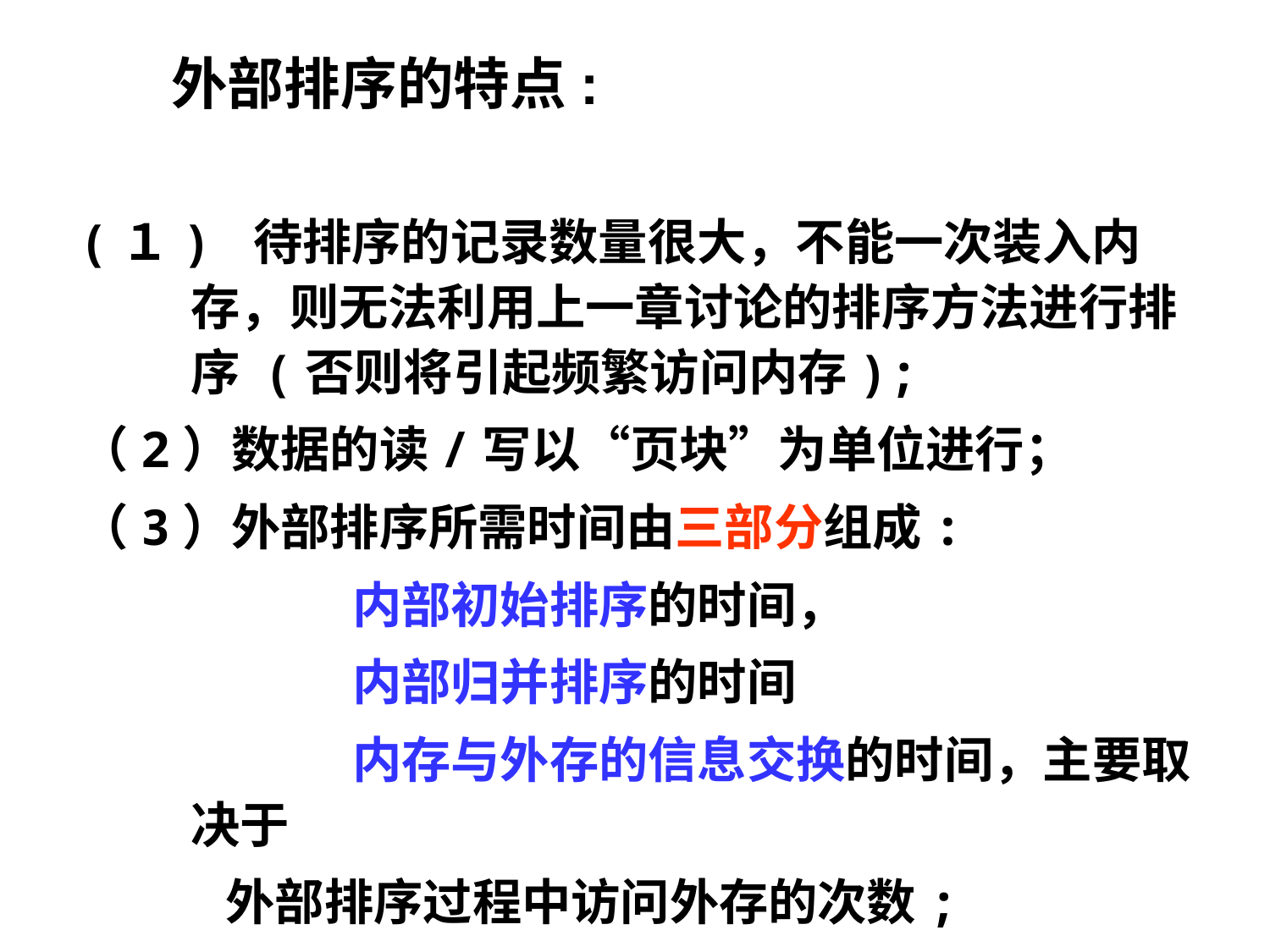

外部排序的特点:
(１) 待排序的记录数量很大，不能一次装入内存，则无法利用上一章讨论的排序方法进行排序 (否则将引起频繁访问内存);
（2）数据的读/写以“页块”为单位进行；
（3）外部排序所需时间由三部分组成:
		  内部初始排序的时间，
		  内部归并排序的时间
		  内存与外存的信息交换的时间，主要取决于
            外部排序过程中访问外存的次数;